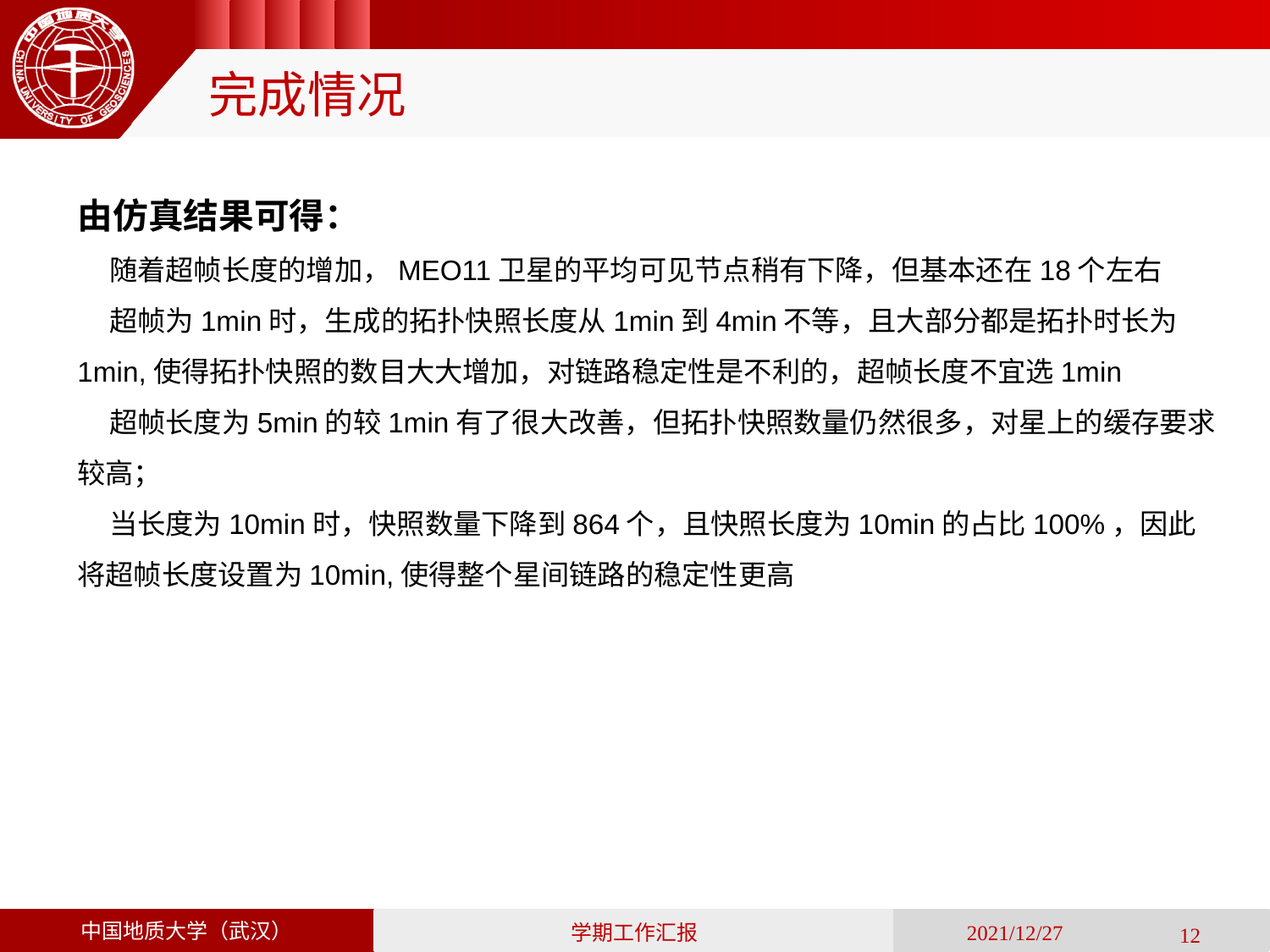

# 完成情况
由仿真结果可得：
    随着超帧长度的增加，MEO11卫星的平均可见节点稍有下降，但基本还在18个左右
    超帧为1min时，生成的拓扑快照长度从1min到4min不等，且大部分都是拓扑时长为1min,使得拓扑快照的数目大大增加，对链路稳定性是不利的，超帧长度不宜选1min
    超帧长度为5min的较1min有了很大改善，但拓扑快照数量仍然很多，对星上的缓存要求较高；
    当长度为10min时，快照数量下降到864个，且快照长度为10min的占比100%，因此将超帧长度设置为10min,使得整个星间链路的稳定性更高